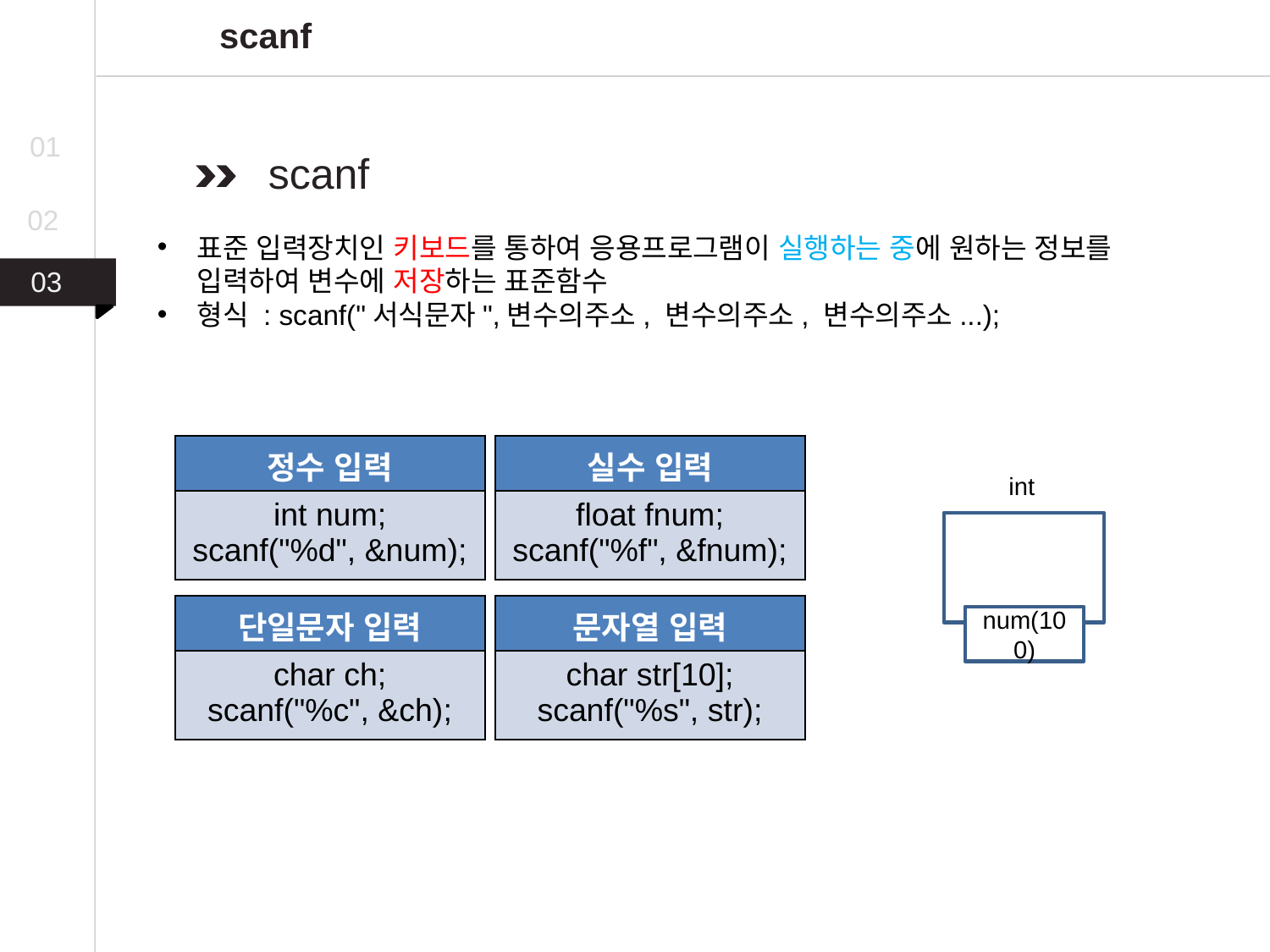

scanf
01
  scanf

02
표준 입력장치인 키보드를 통하여 응용프로그램이 실행하는 중에 원하는 정보를 입력하여 변수에 저장하는 표준함수
형식 : scanf("서식문자",변수의주소, 변수의주소, 변수의주소...);
03

03
02

| 정수 입력 |
| --- |
| int num; scanf("%d", &num); |
| 실수 입력 |
| --- |
| float fnum; scanf("%f", &fnum); |
int

| 단일문자 입력 |
| --- |
| char ch; scanf("%c", &ch); |
| 문자열 입력 |
| --- |
| char str[10]; scanf("%s", str); |
num(100)